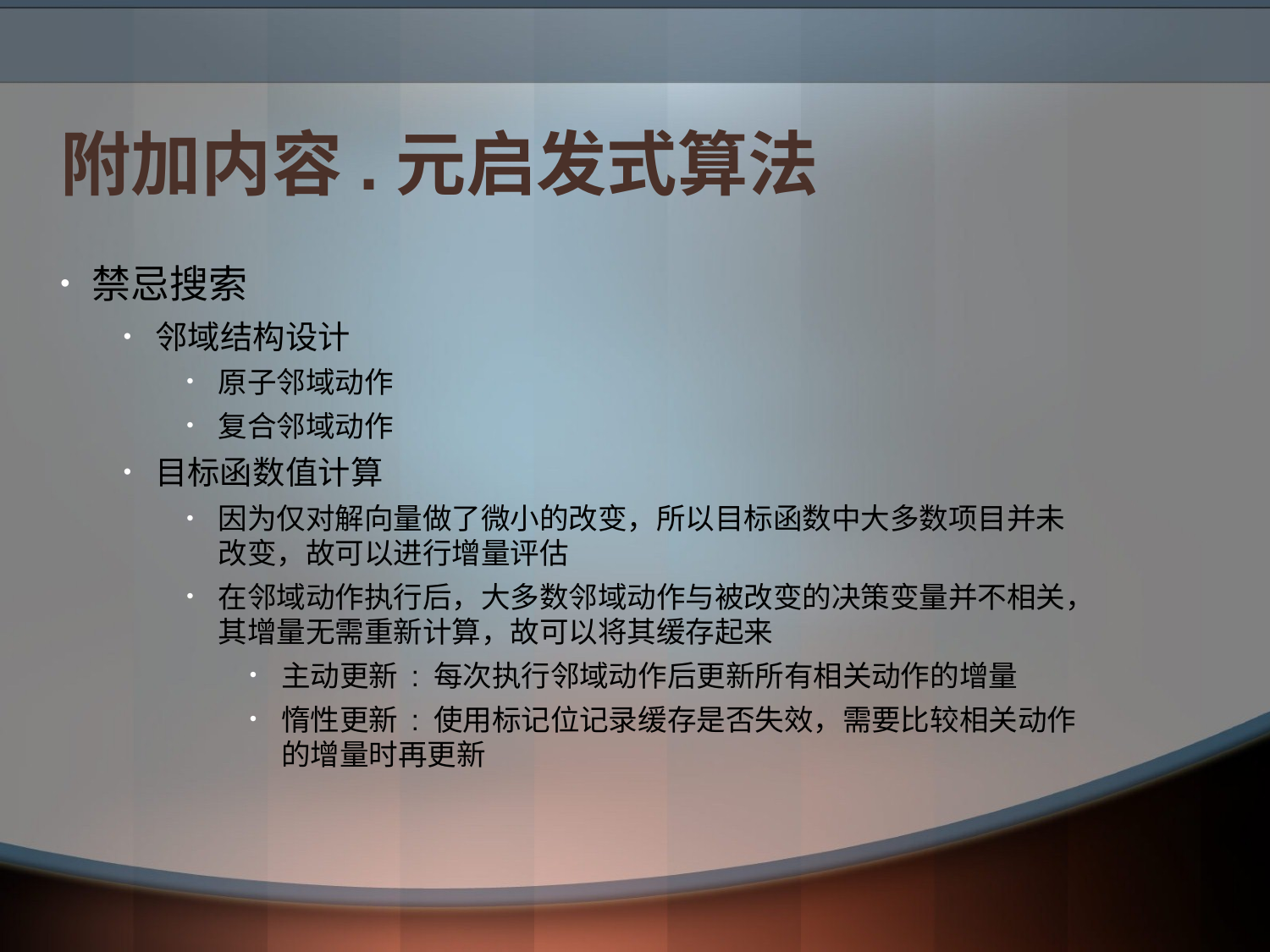

# 附加内容.元启发式算法
禁忌搜索
邻域结构设计
原子邻域动作
复合邻域动作
目标函数值计算
因为仅对解向量做了微小的改变，所以目标函数中大多数项目并未改变，故可以进行增量评估
在邻域动作执行后，大多数邻域动作与被改变的决策变量并不相关，其增量无需重新计算，故可以将其缓存起来
主动更新 : 每次执行邻域动作后更新所有相关动作的增量
惰性更新 : 使用标记位记录缓存是否失效，需要比较相关动作的增量时再更新